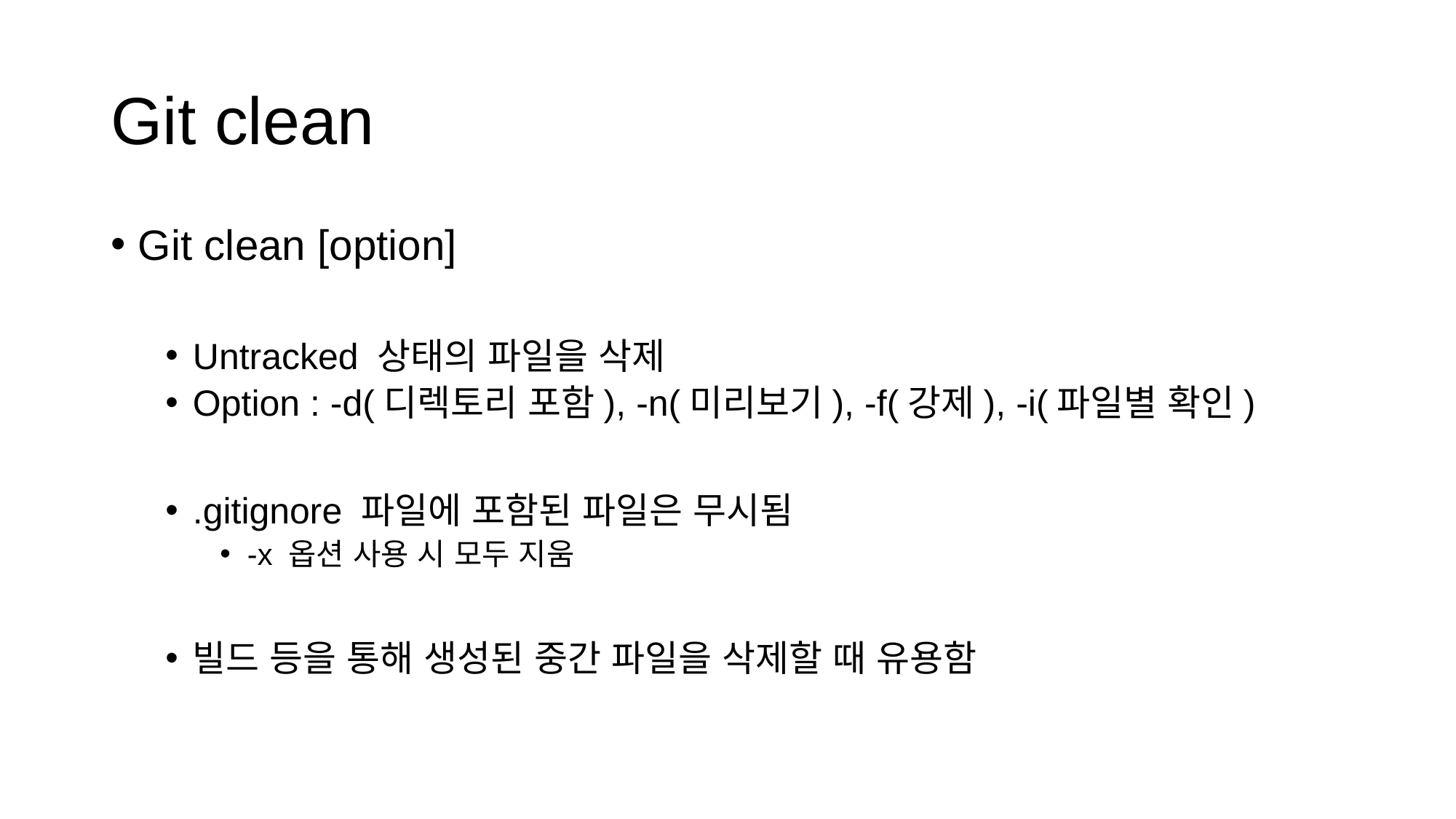

# Git clean
Git clean [option]

Untracked 상태의 파일을 삭제
Option : -d(디렉토리 포함), -n(미리보기), -f(강제), -i(파일별 확인)

.gitignore 파일에 포함된 파일은 무시됨
-x 옵션 사용 시 모두 지움

빌드 등을 통해 생성된 중간 파일을 삭제할 때 유용함